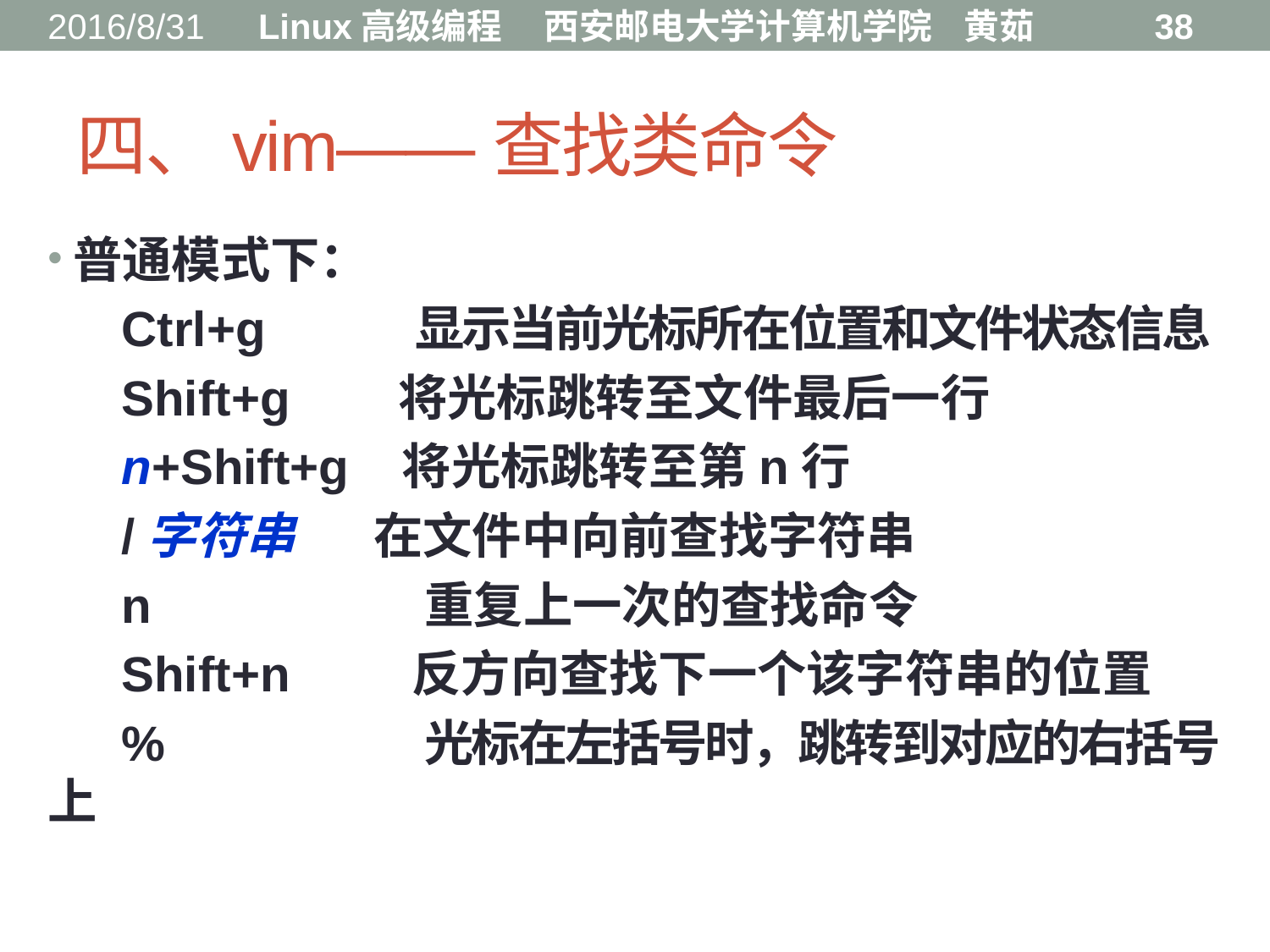

2016/8/31
Linux高级编程    西安邮电大学计算机学院   黄茹
38
# 四、vim——查找类命令
普通模式下：
Ctrl+g          显示当前光标所在位置和文件状态信息
Shift+g       将光标跳转至文件最后一行
n+Shift+g   将光标跳转至第n行
/字符串       在文件中向前查找字符串
n                   重复上一次的查找命令
Shift+n        反方向查找下一个该字符串的位置
%                  光标在左括号时，跳转到对应的右括号上